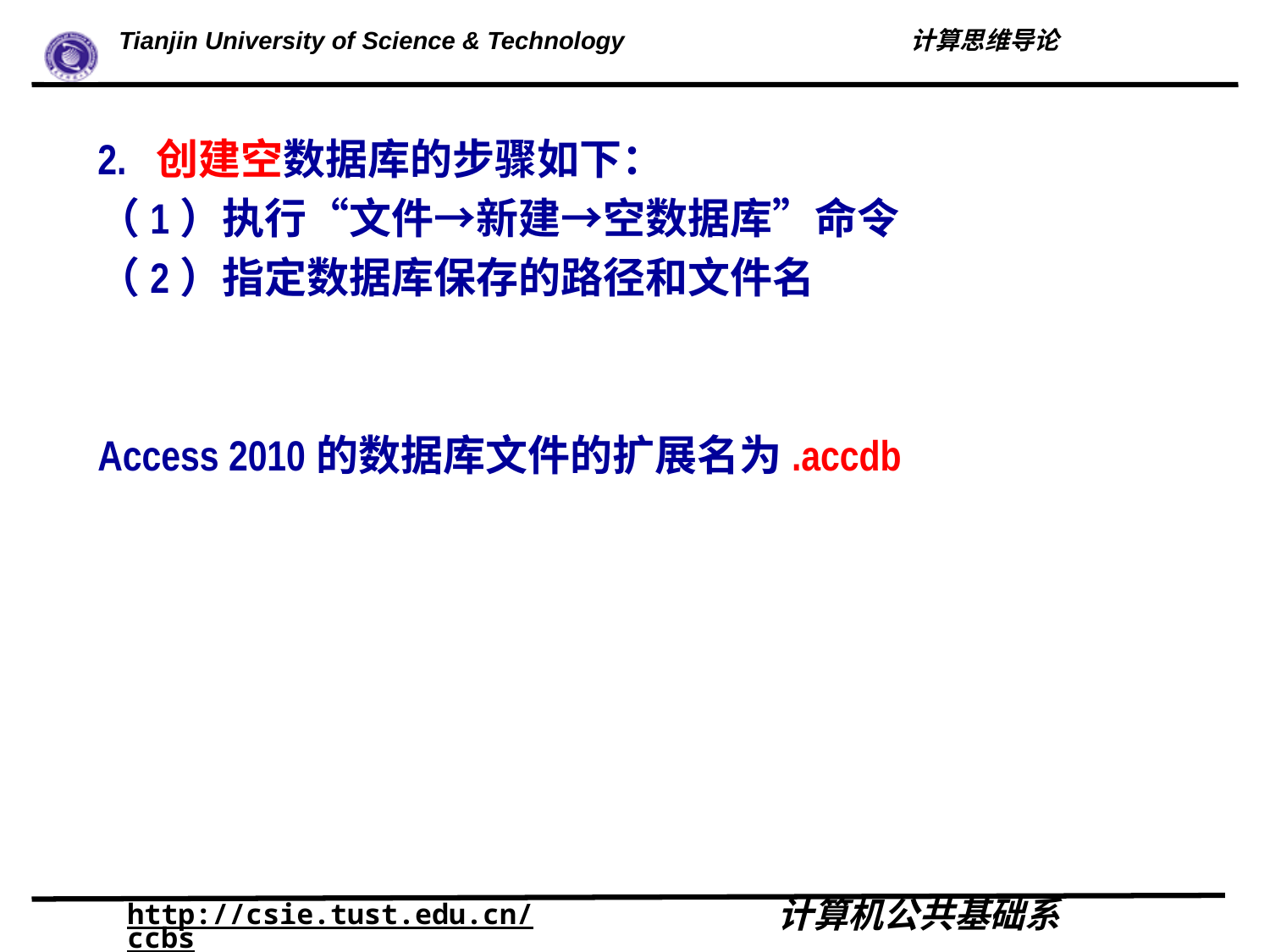

2.  创建空数据库的步骤如下：
（1）执行“文件→新建→空数据库”命令
（2）指定数据库保存的路径和文件名

Access 2010的数据库文件的扩展名为.accdb